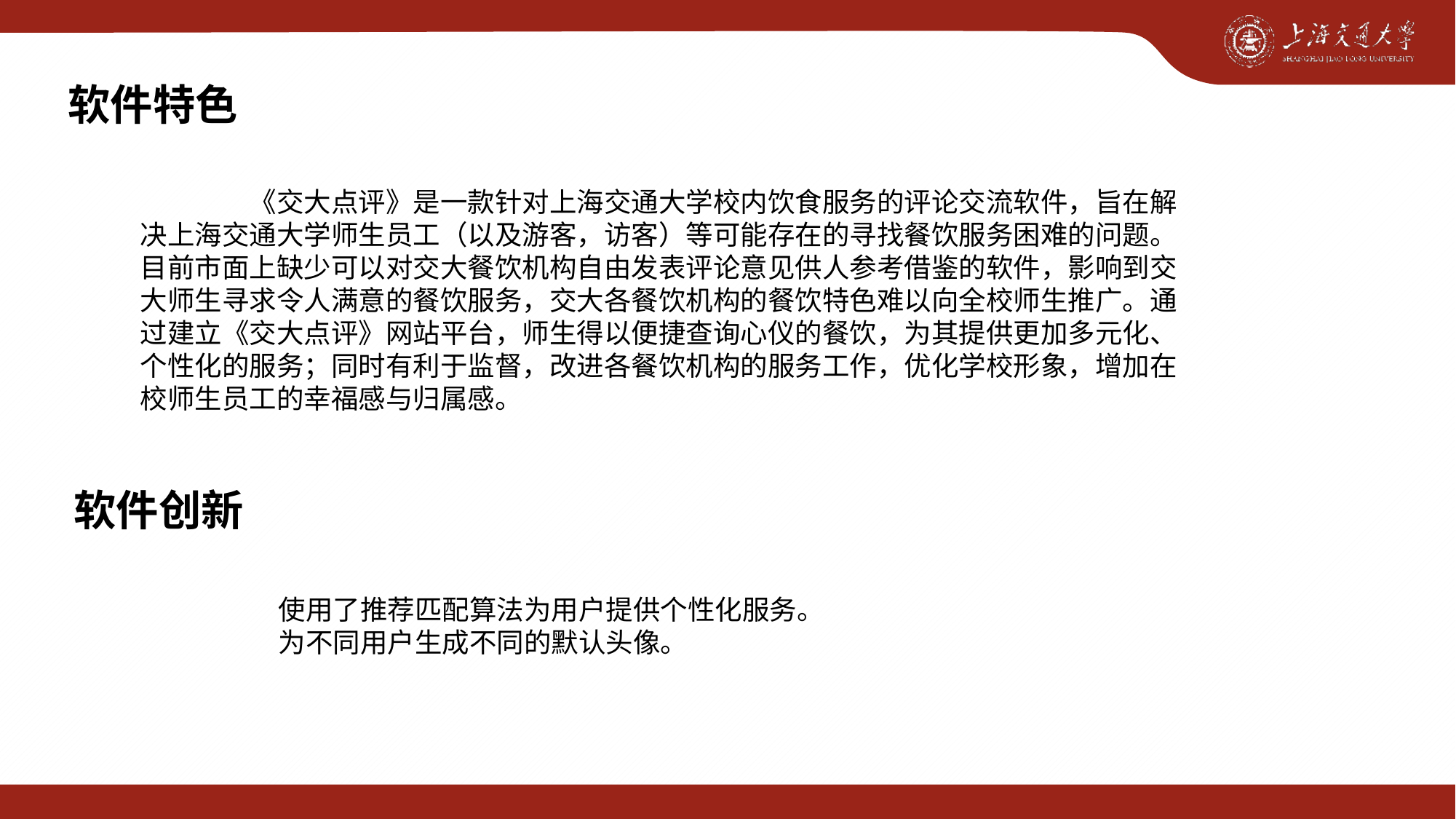

软件特色
	《交大点评》是一款针对上海交通大学校内饮食服务的评论交流软件，旨在解决上海交通大学师生员工（以及游客，访客）等可能存在的寻找餐饮服务困难的问题。目前市面上缺少可以对交大餐饮机构自由发表评论意见供人参考借鉴的软件，影响到交大师生寻求令人满意的餐饮服务，交大各餐饮机构的餐饮特色难以向全校师生推广。通过建立《交大点评》网站平台，师生得以便捷查询心仪的餐饮，为其提供更加多元化、个性化的服务；同时有利于监督，改进各餐饮机构的服务工作，优化学校形象，增加在校师生员工的幸福感与归属感。
软件创新
	使用了推荐匹配算法为用户提供个性化服务。
	为不同用户生成不同的默认头像。